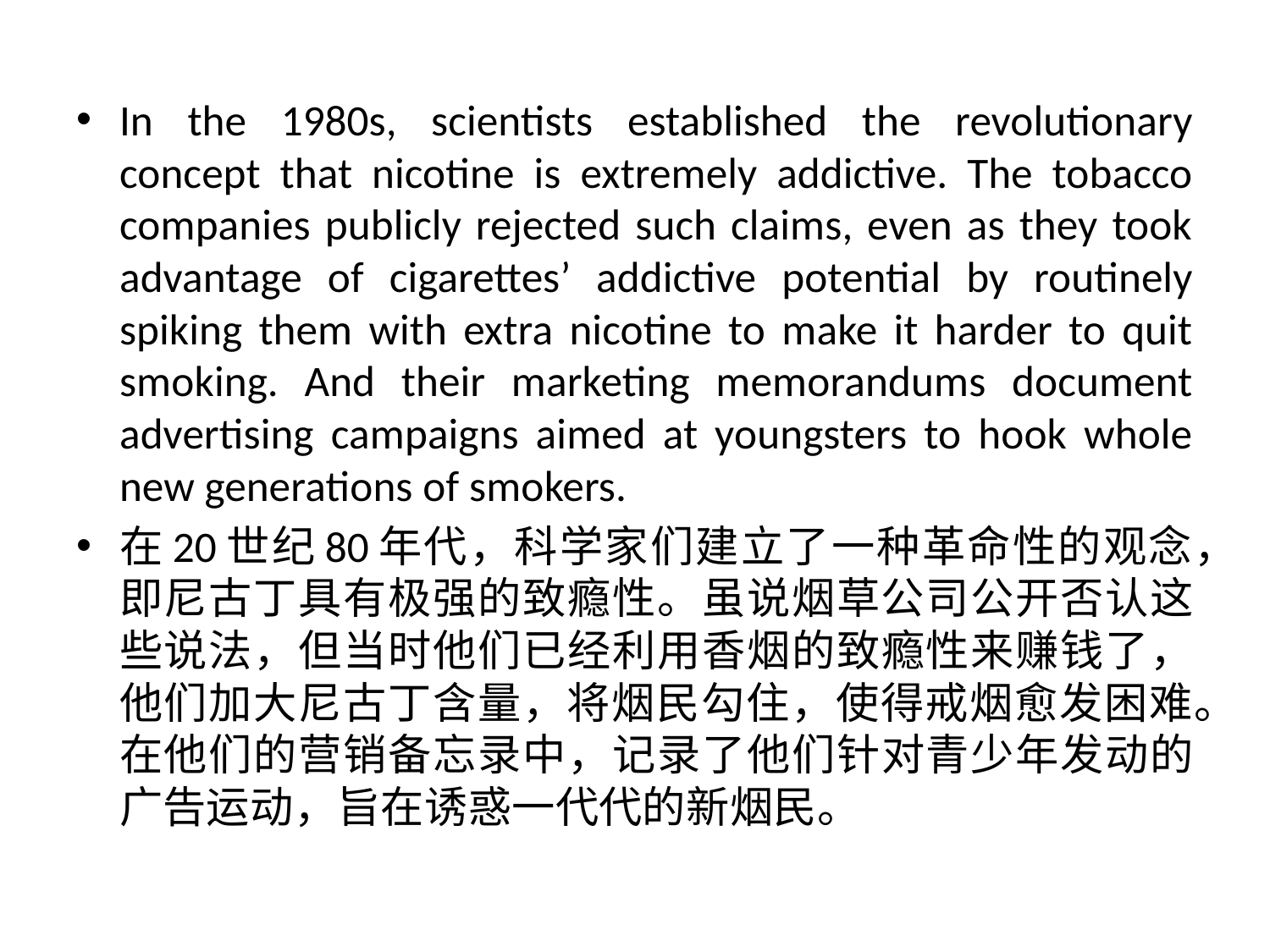

In the 1980s, scientists established the revolutionary concept that nicotine is extremely addictive. The tobacco companies publicly rejected such claims, even as they took advantage of cigarettes’ addictive potential by routinely spiking them with extra nicotine to make it harder to quit smoking. And their marketing memorandums document advertising campaigns aimed at youngsters to hook whole new generations of smokers.
在20世纪80年代，科学家们建立了一种革命性的观念，即尼古丁具有极强的致瘾性。虽说烟草公司公开否认这些说法，但当时他们已经利用香烟的致瘾性来赚钱了，他们加大尼古丁含量，将烟民勾住，使得戒烟愈发困难。在他们的营销备忘录中，记录了他们针对青少年发动的广告运动，旨在诱惑一代代的新烟民。